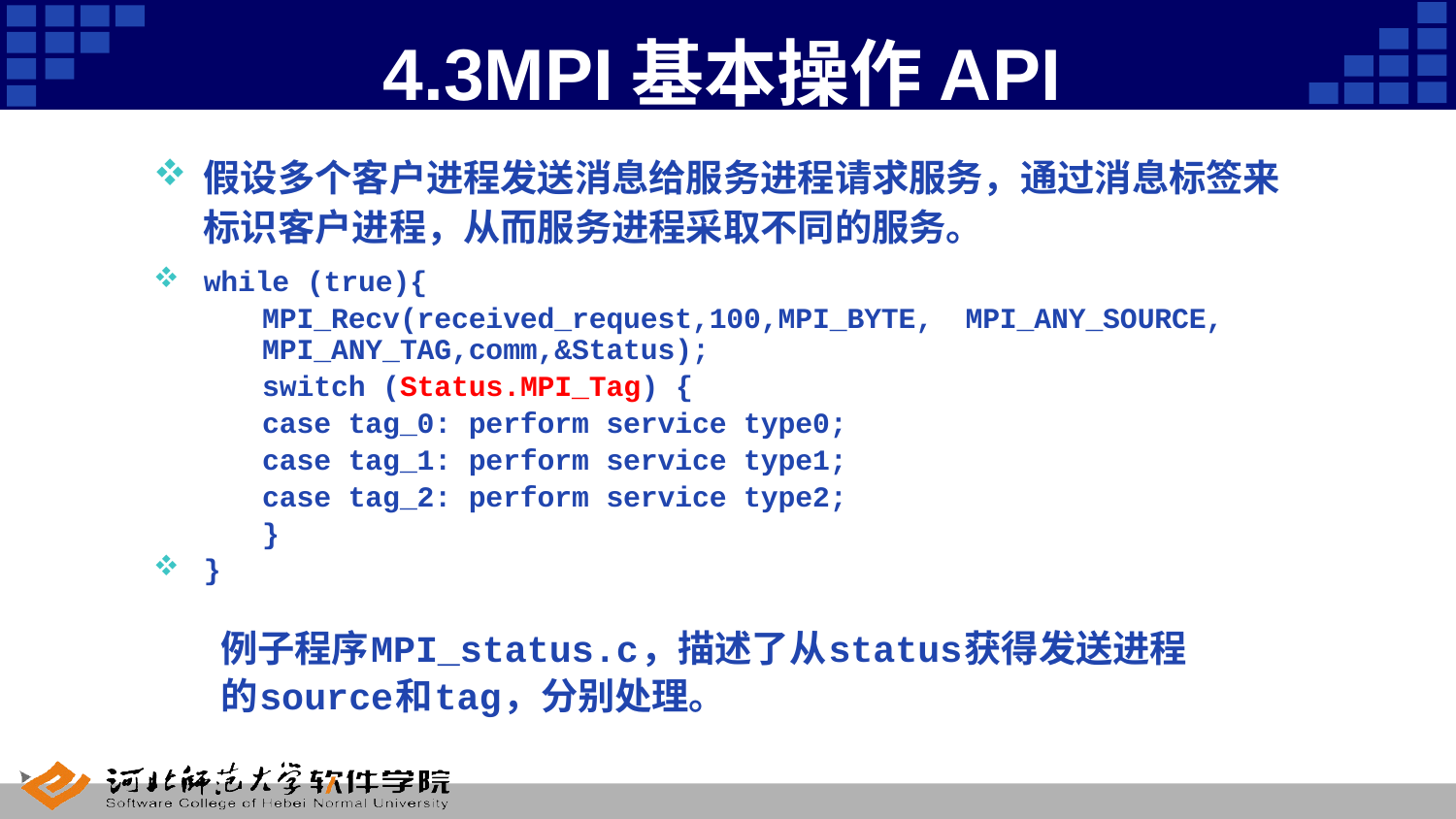

# 4.3MPI基本操作API
假设多个客户进程发送消息给服务进程请求服务，通过消息标签来标识客户进程，从而服务进程采取不同的服务。

while (true){
	MPI_Recv(received_request,100,MPI_BYTE, 				MPI_ANY_SOURCE, 					MPI_ANY_TAG,comm,&Status);
	switch (Status.MPI_Tag) {
		case tag_0: perform service type0;
		case tag_1: perform service type1;
		case tag_2: perform service type2;
	}
}

例子程序MPI_status.c，描述了从status获得发送进程
的source和tag，分别处理。